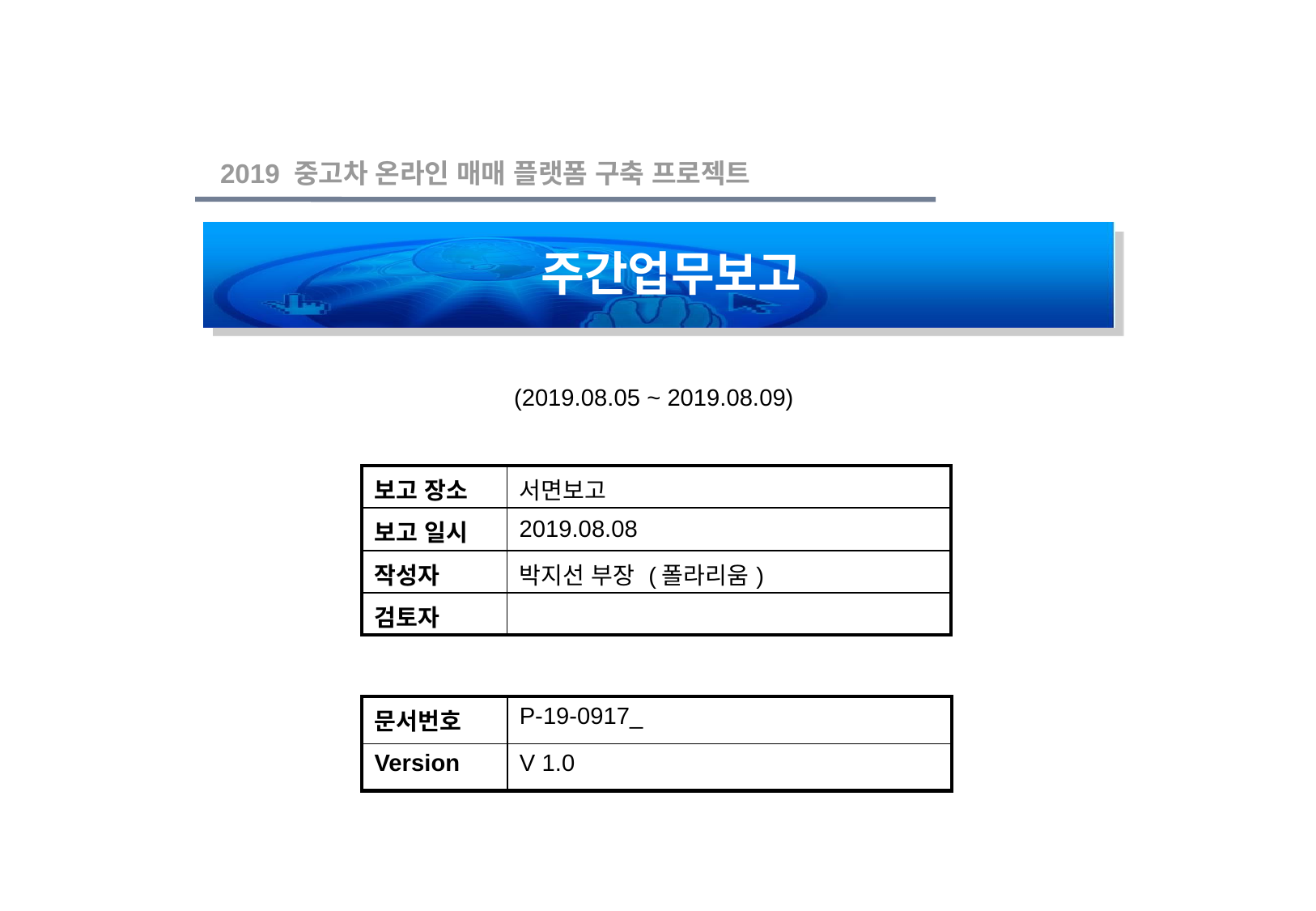

주간업무보고
(2019.08.05 ~ 2019.08.09)
| 보고 장소 | 서면보고 |
| --- | --- |
| 보고 일시 | 2019.08.08 |
| 작성자 | 박지선 부장 (폴라리움) |
| 검토자 |  |
| 문서번호 | P-19-0917\_ |
| --- | --- |
| Version | V 1.0 |